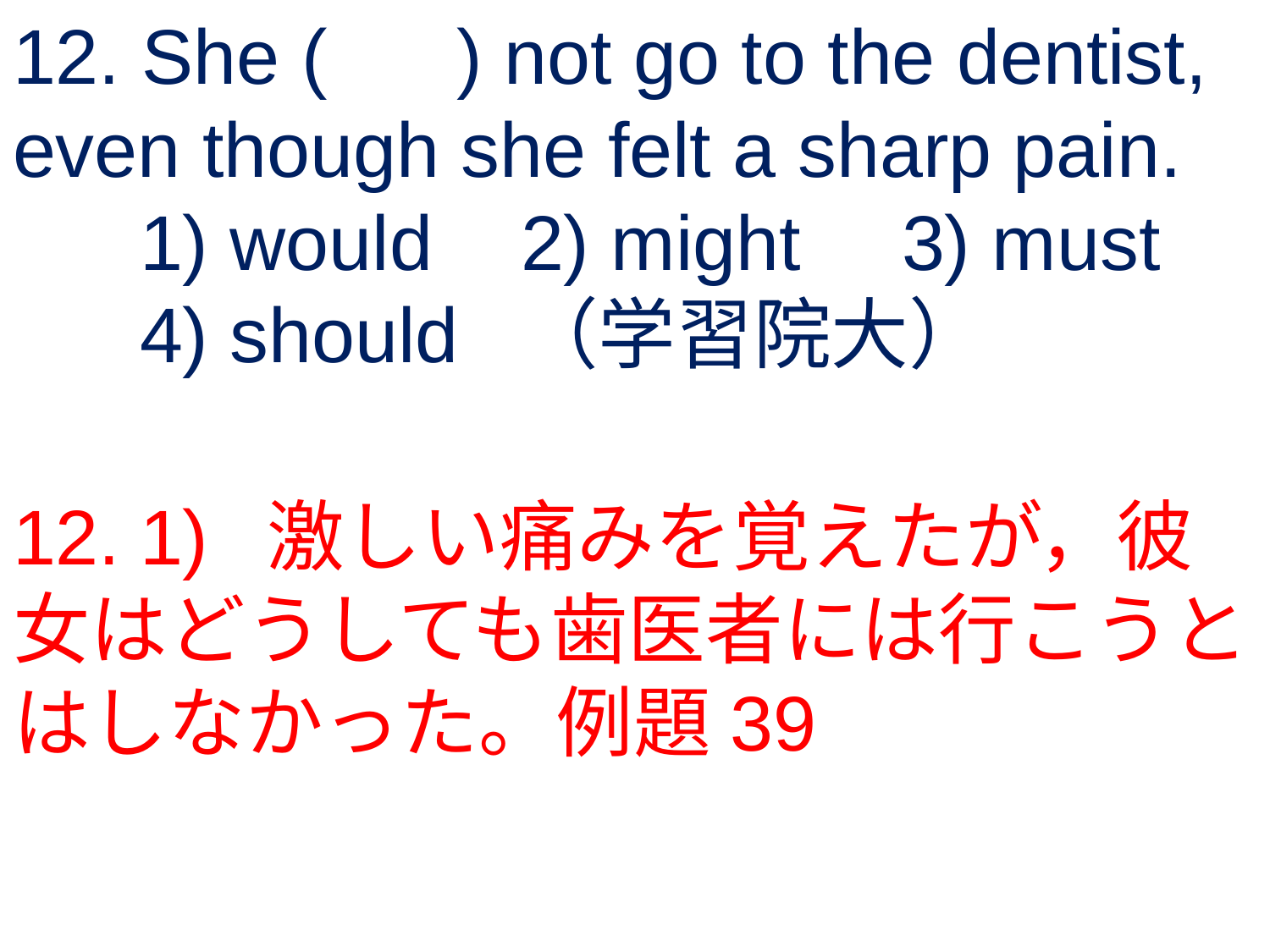

# 12. She (      ) not go to the dentist, even though she felt a sharp pain.	1) would	2) might	3) must	4) should	（学習院大）
12.	1) 	激しい痛みを覚えたが，彼女はどうしても歯医者には行こうとはしなかった。例題39